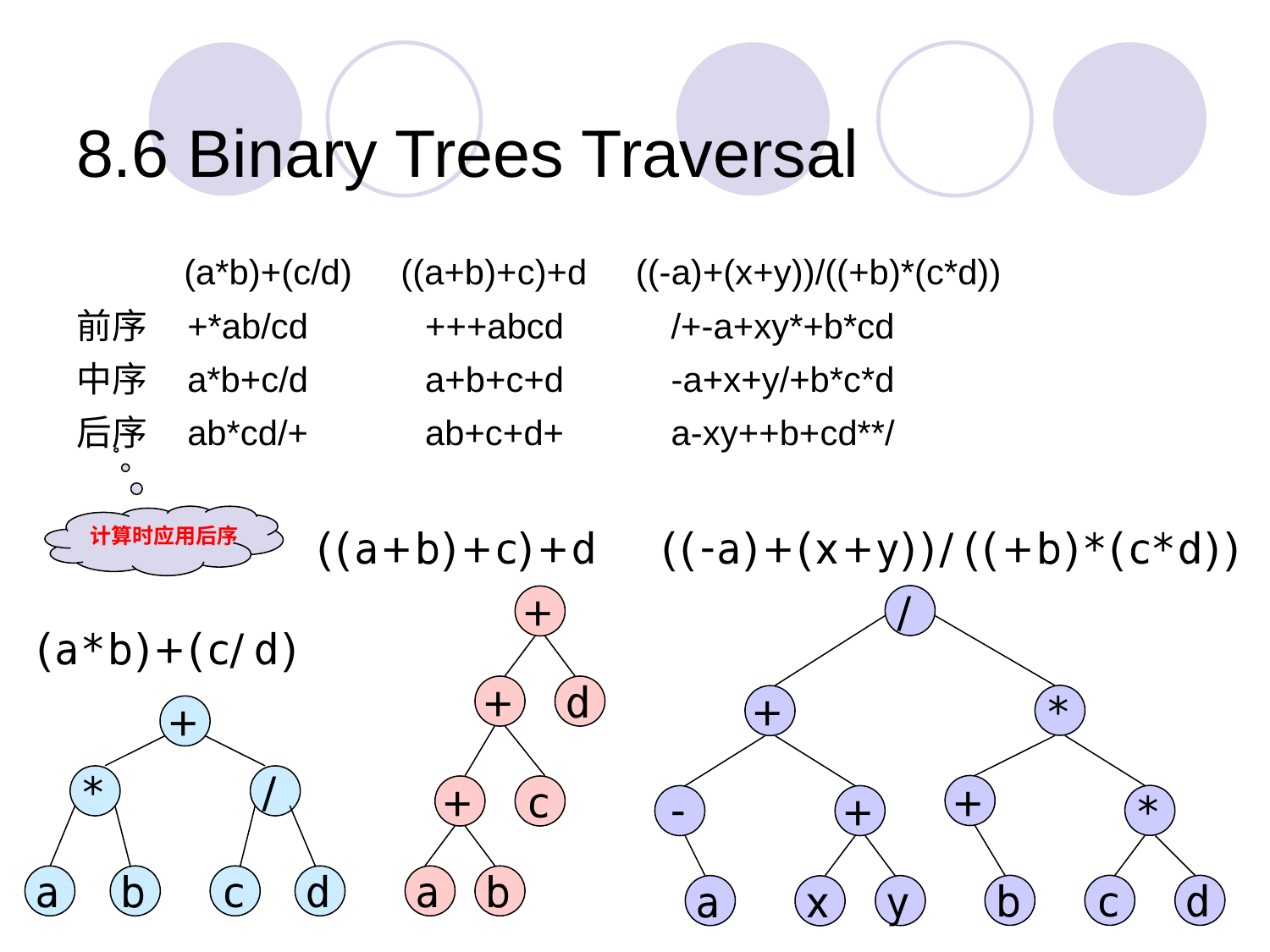

8.6 Binary Trees Traversal
39

           (a*b)+(c/d)     ((a+b)+c)+d     ((-a)+(x+y))/((+b)*(c*d))
前序    +*ab/cd            +++abcd           /+-a+xy*+b*cd
中序    a*b+c/d            a+b+c+d           -a+x+y/+b*c*d
后序    ab*cd/+            ab+c+d+           a-xy++b+cd**/
计算时应用后序
((a+b)+c)+d
+

+
d

+
c

a
b
((-a)+(x+y))/((+b)*(c*d))
/

*
+

+
*
-
+

b
c
d
a
y
x
(a*b)+(c/d)
+

*
/

a
b
c
d